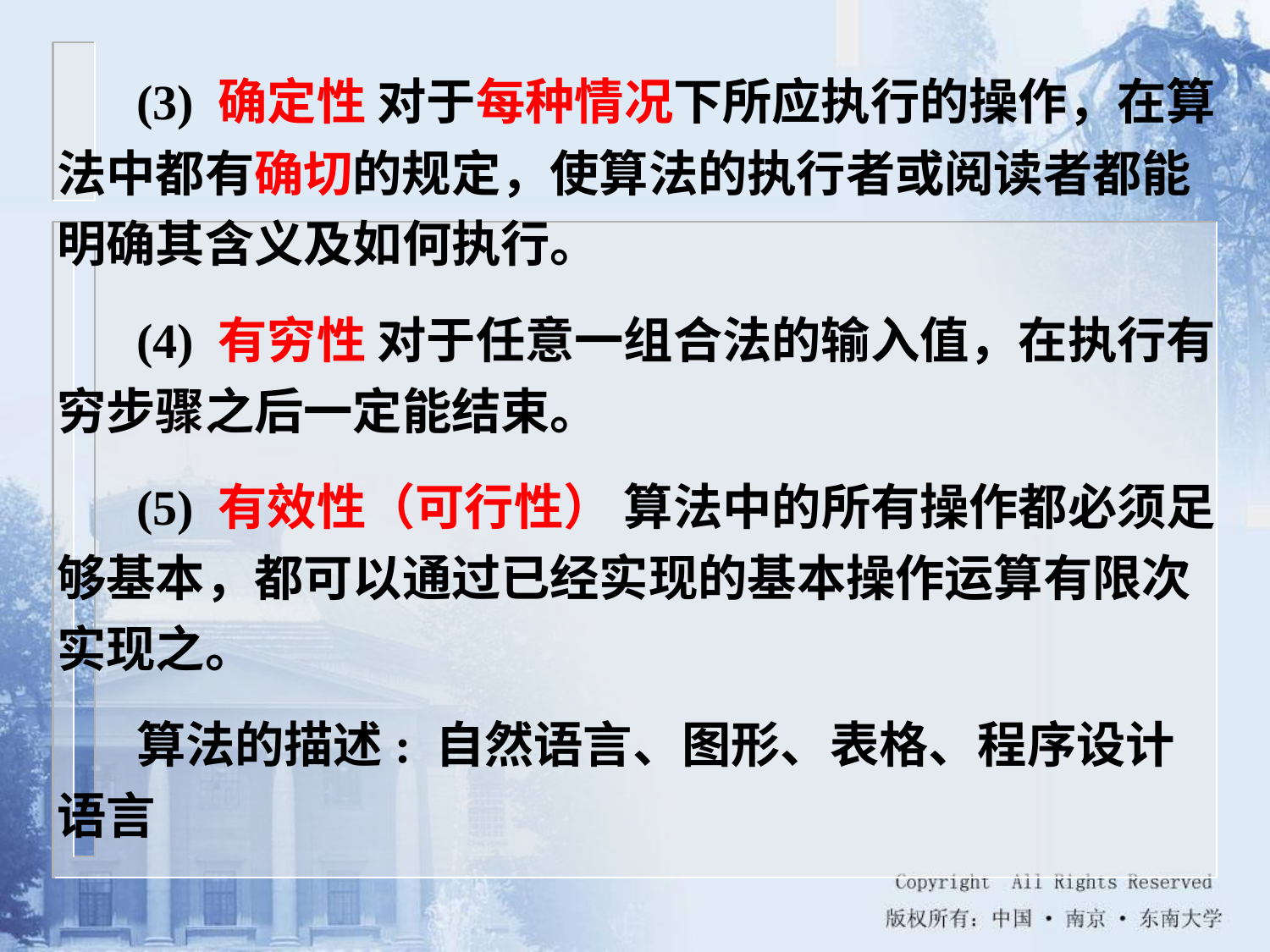

(3) 确定性 对于每种情况下所应执行的操作，在算法中都有确切的规定，使算法的执行者或阅读者都能明确其含义及如何执行。
(4) 有穷性 对于任意一组合法的输入值，在执行有穷步骤之后一定能结束。
(5) 有效性（可行性） 算法中的所有操作都必须足够基本，都可以通过已经实现的基本操作运算有限次实现之。
算法的描述: 自然语言、图形、表格、程序设计语言